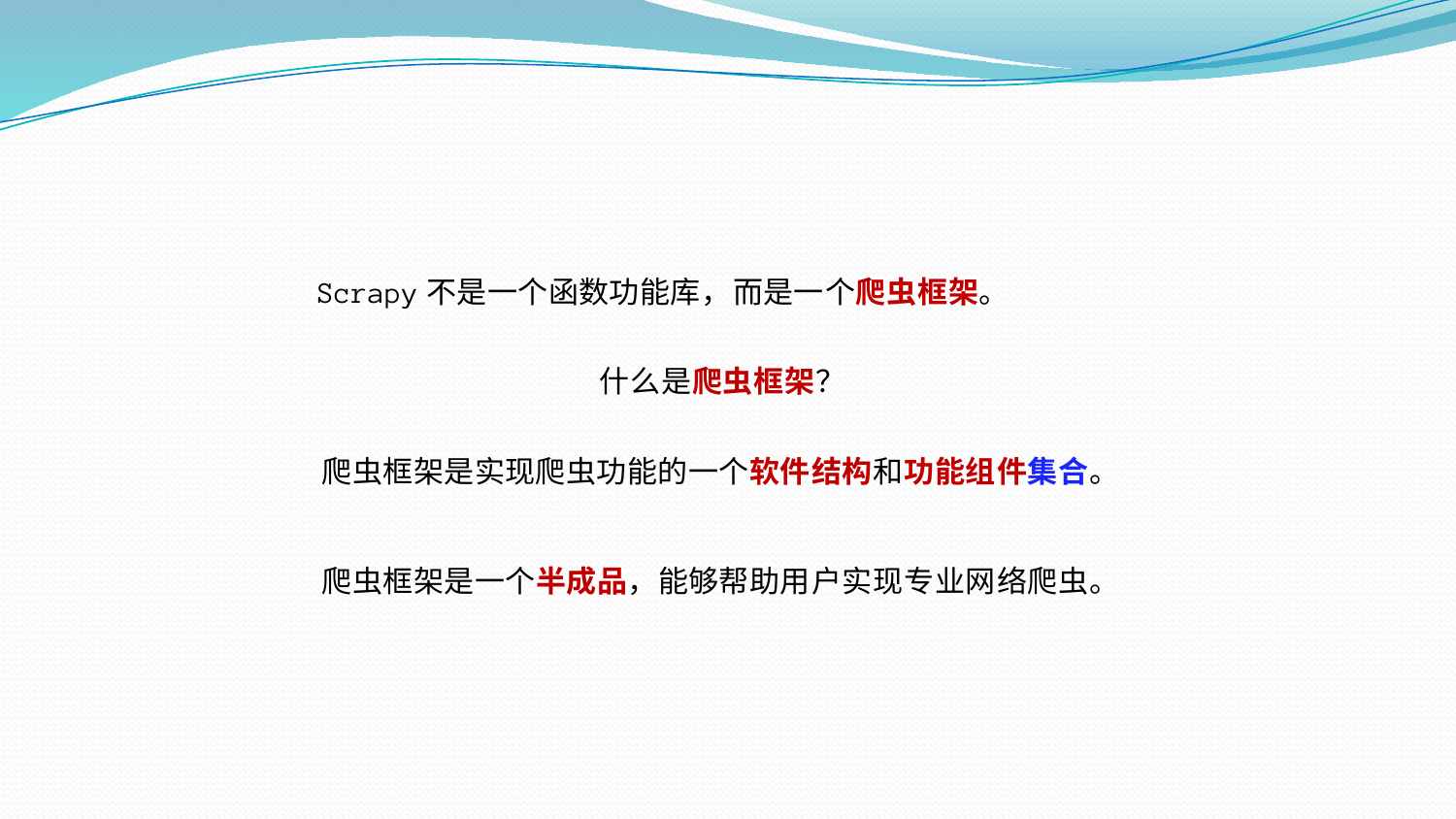

Scrapy不是一个函数功能库，而是一个爬虫框架。

什么是爬虫框架？

爬虫框架是实现爬虫功能的一个软件结构和功能组件集合。

爬虫框架是一个半成品，能够帮助用户实现专业网络爬虫。